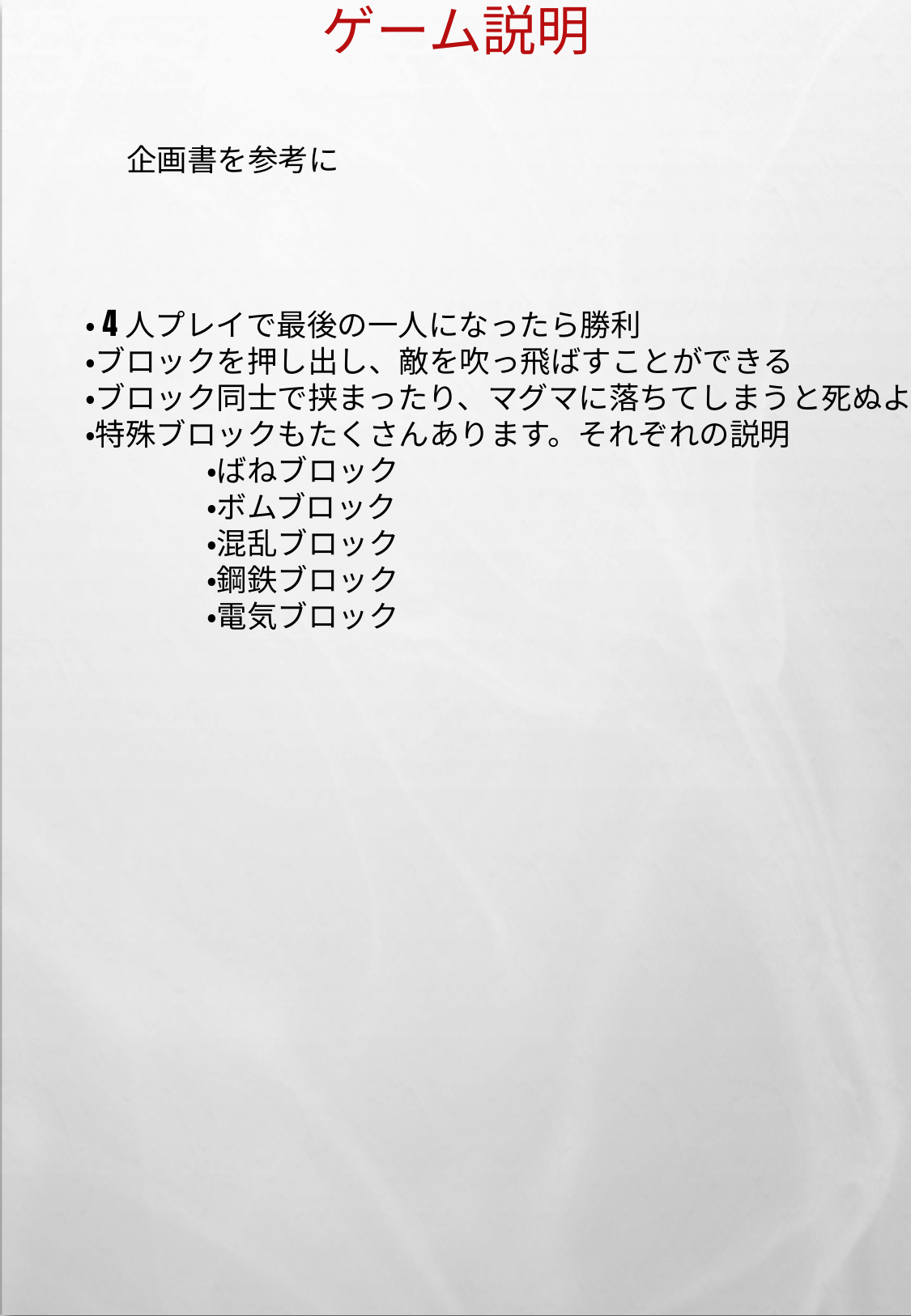

ゲーム説明
企画書を参考に
・4人プレイで最後の一人になったら勝利
・ブロックを押し出し、敵を吹っ飛ばすことができる
・ブロック同士で挟まったり、マグマに落ちてしまうと死ぬよ
・特殊ブロックもたくさんあります。それぞれの説明
	・ばねブロック
	・ボムブロック
	・混乱ブロック
	・鋼鉄ブロック
	・電気ブロック